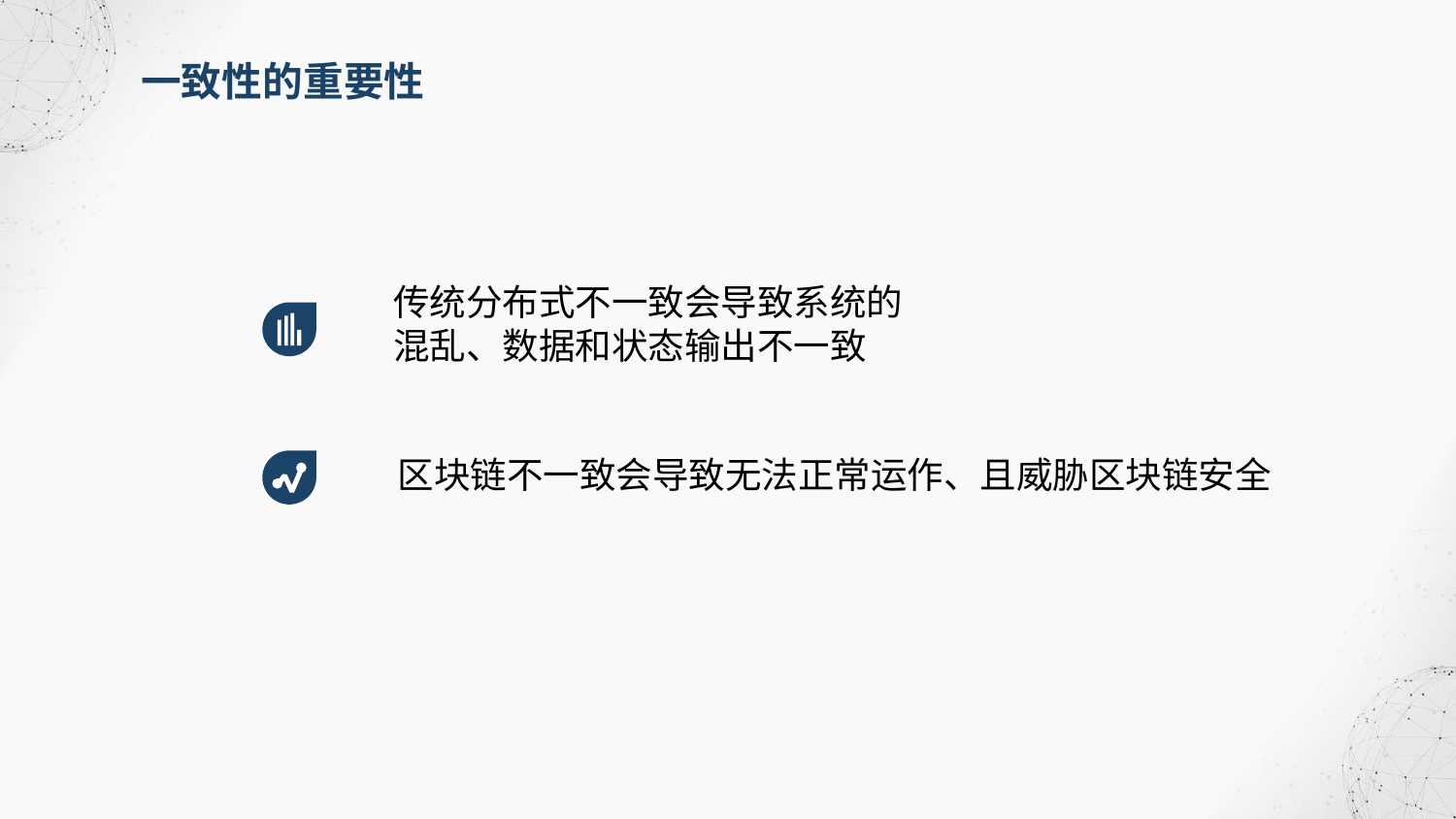

一致性的重要性
传统分布式不一致会导致系统的混乱、数据和状态输出不一致

区块链不一致会导致无法正常运作、且威胁区块链安全